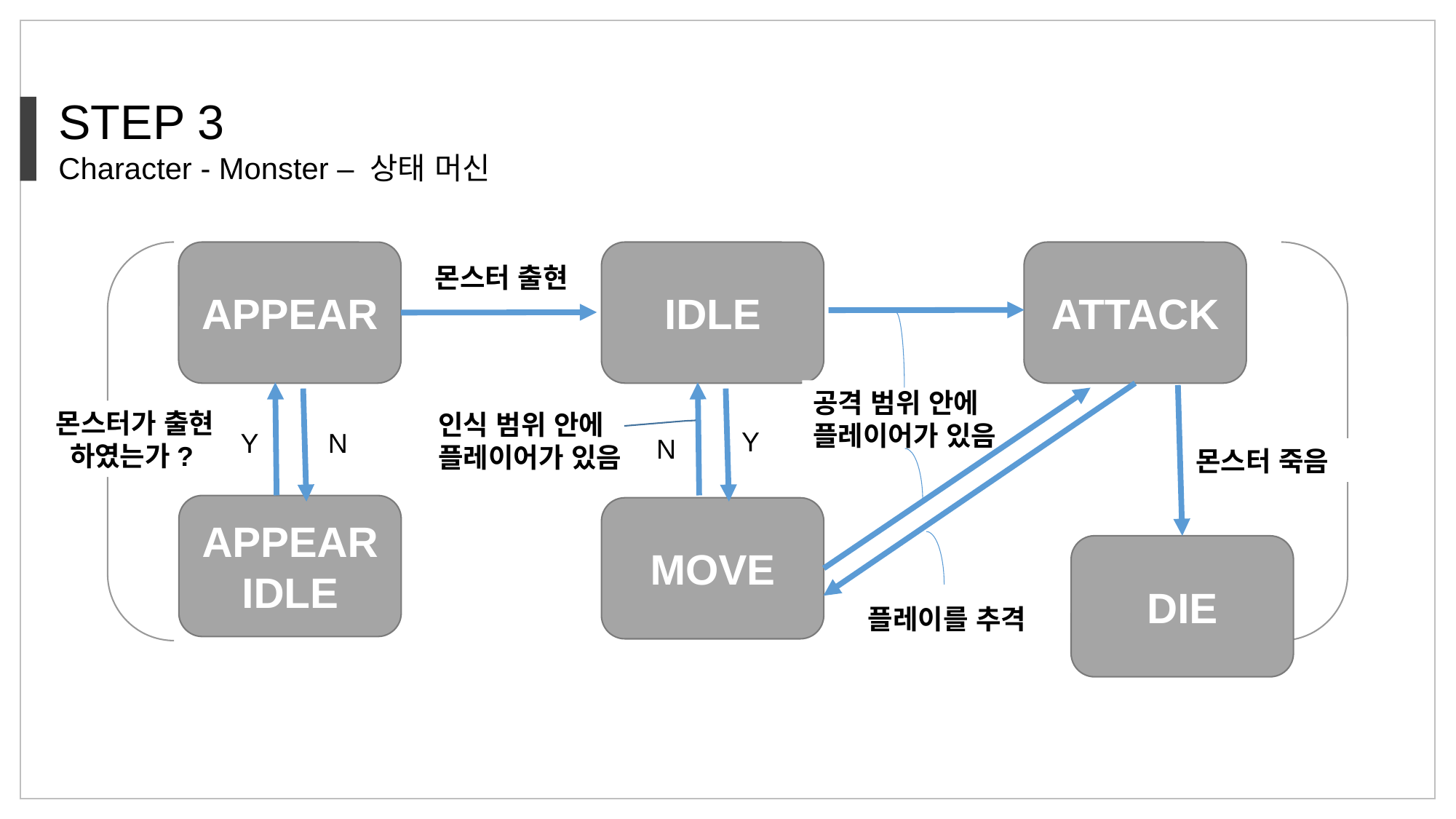

STEP 3
Character - Monster – 상태 머신

APPEAR
IDLE
ATTACK
몬스터 출현

공격 범위 안에
플레이어가 있음
몬스터가 출현
 하였는가?
인식 범위 안에
플레이어가 있음
Y
Y
N

N
몬스터 죽음

APPEAR
IDLE
MOVE

DIE
플레이를 추격